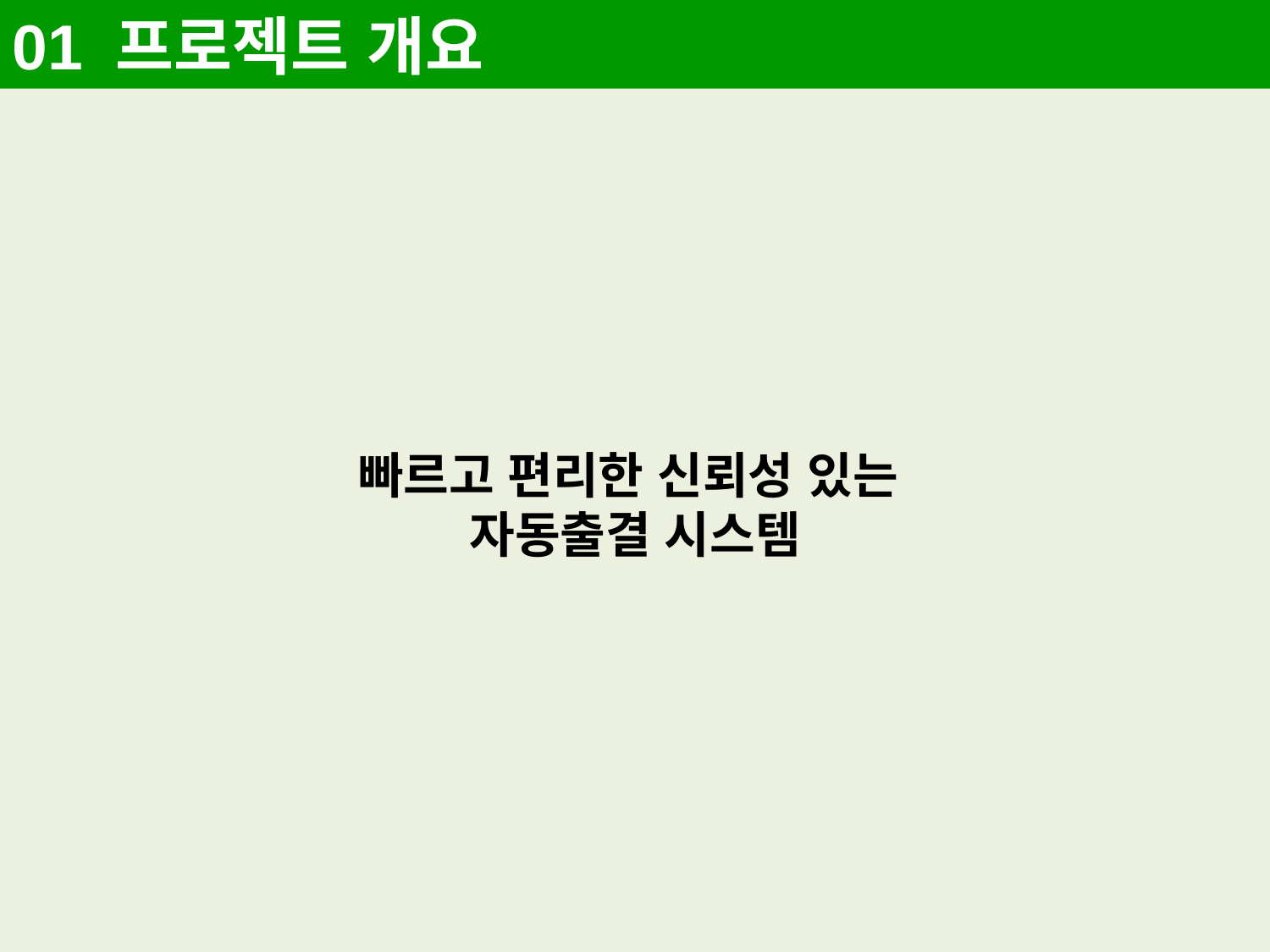

01 프로젝트 개요
빠르고 편리한 신뢰성 있는
자동출결 시스템